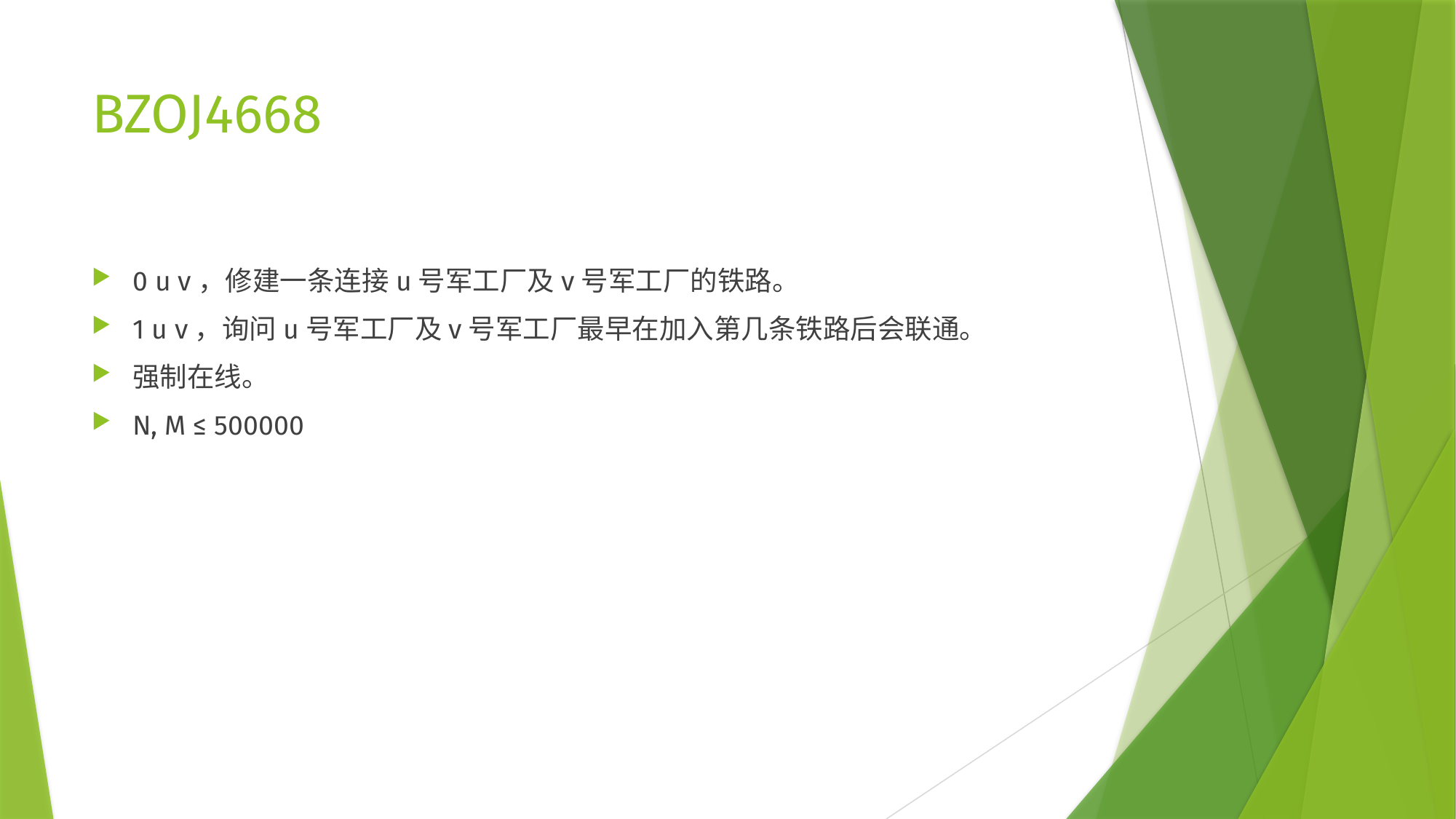

# BZOJ4668
0 u v，修建一条连接u号军工厂及v号军工厂的铁路。
1 u v，询问u号军工厂及v号军工厂最早在加入第几条铁路后会联通。
强制在线。
N, M ≤ 500000